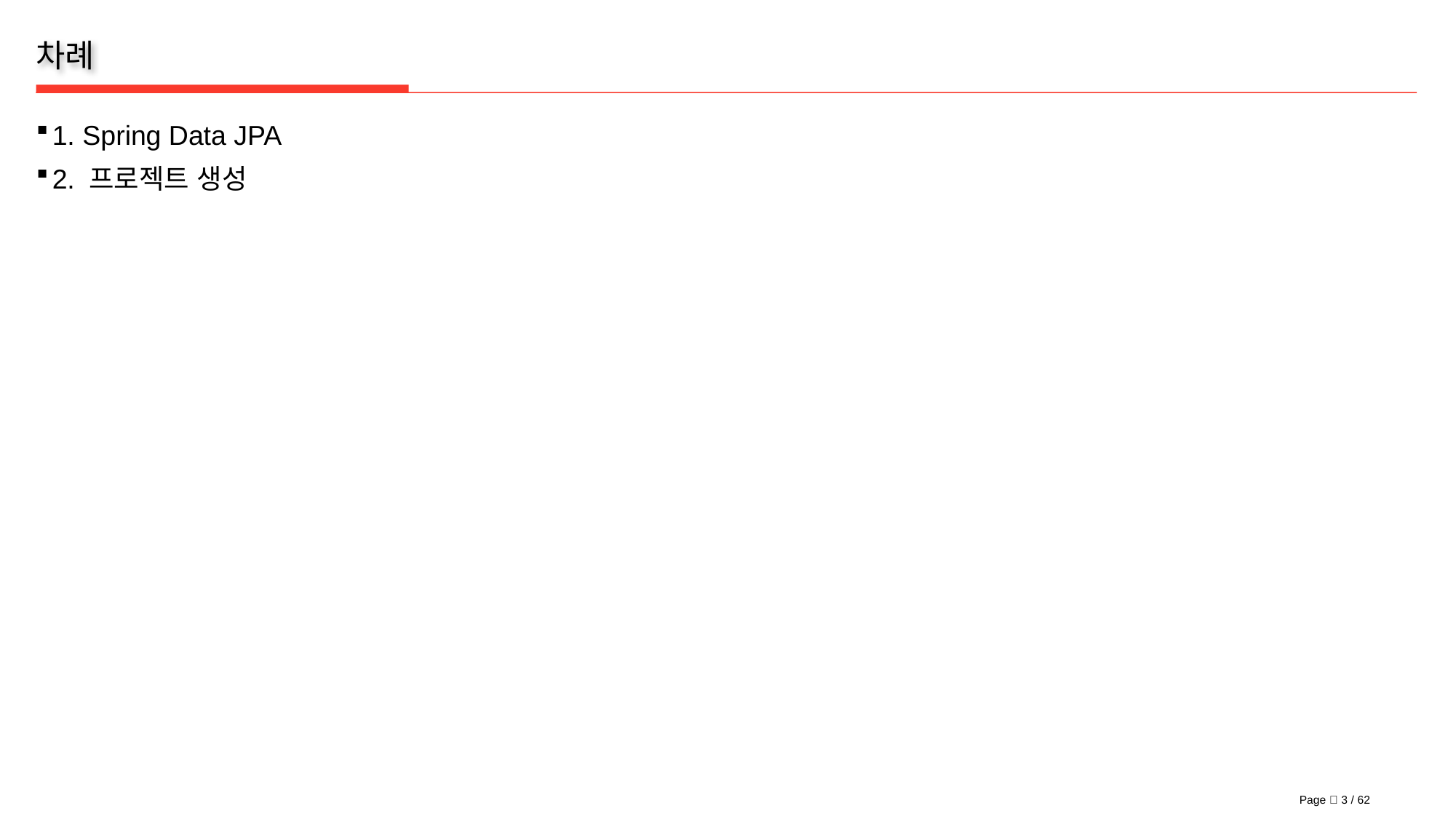

1. Spring Data JPA
2. 프로젝트 생성